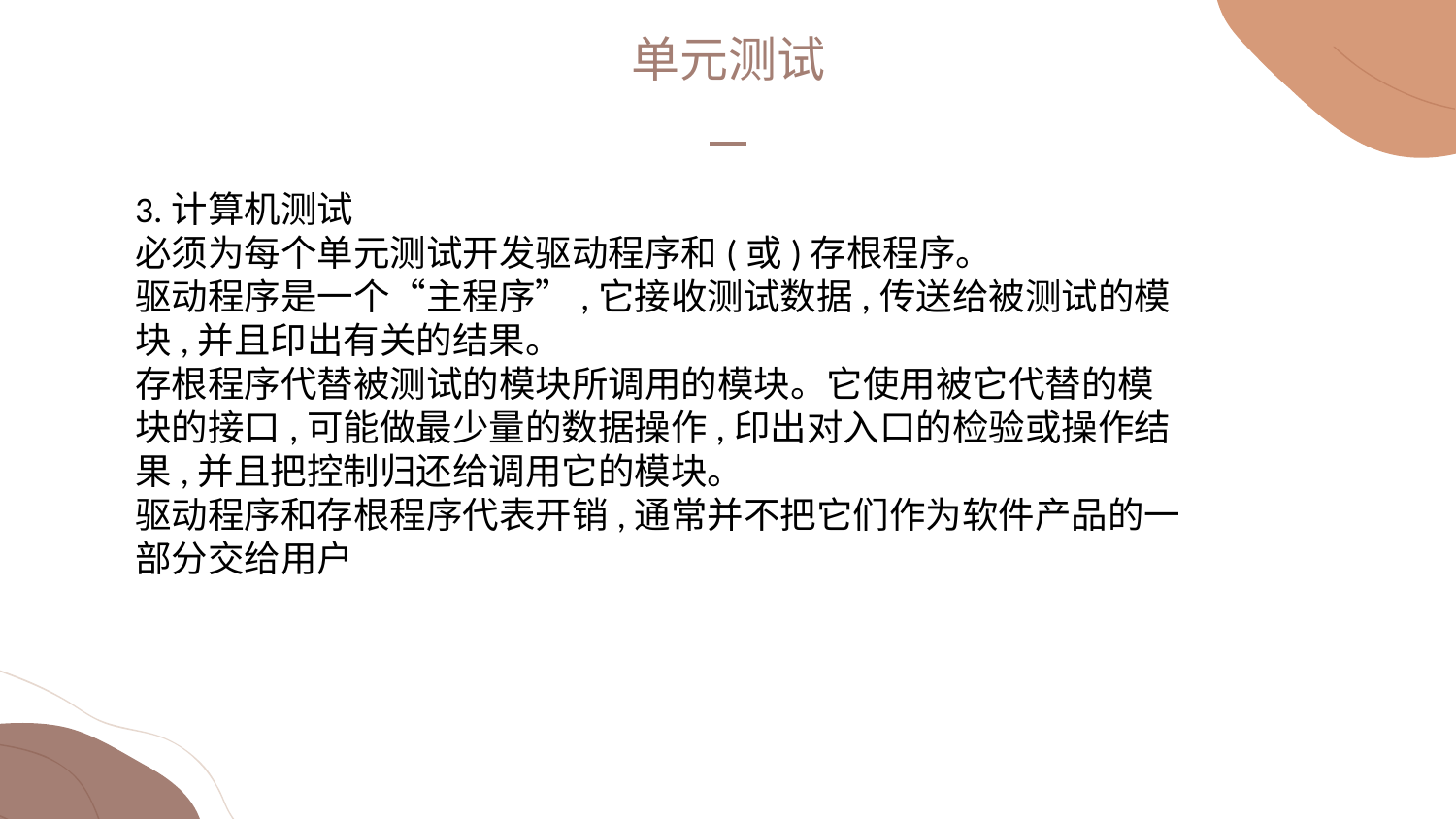

单元测试
为了
3.计算机测试
必须为每个单元测试开发驱动程序和(或)存根程序。
驱动程序是一个“主程序”,它接收测试数据,传送给被测试的模块,并且印出有关的结果。
存根程序代替被测试的模块所调用的模块。它使用被它代替的模块的接口,可能做最少量的数据操作,印出对入口的检验或操作结果,并且把控制归还给调用它的模块。
驱动程序和存根程序代表开销,通常并不把它们作为软件产品的一部分交给用户